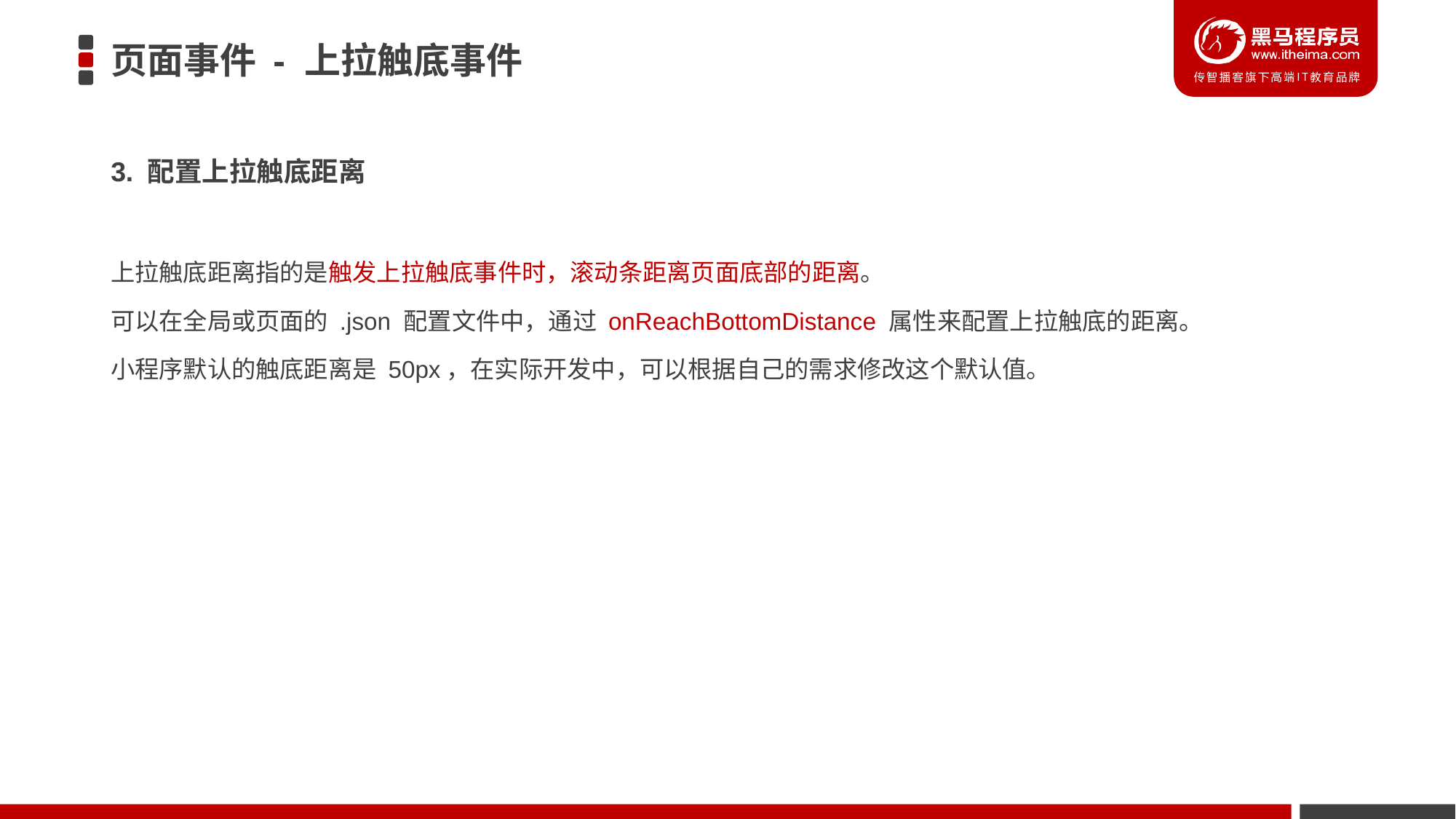

# 页面事件 - 上拉触底事件
3. 配置上拉触底距离
上拉触底距离指的是触发上拉触底事件时，滚动条距离页面底部的距离。
可以在全局或页面的 .json 配置文件中，通过 onReachBottomDistance 属性来配置上拉触底的距离。
小程序默认的触底距离是 50px，在实际开发中，可以根据自己的需求修改这个默认值。